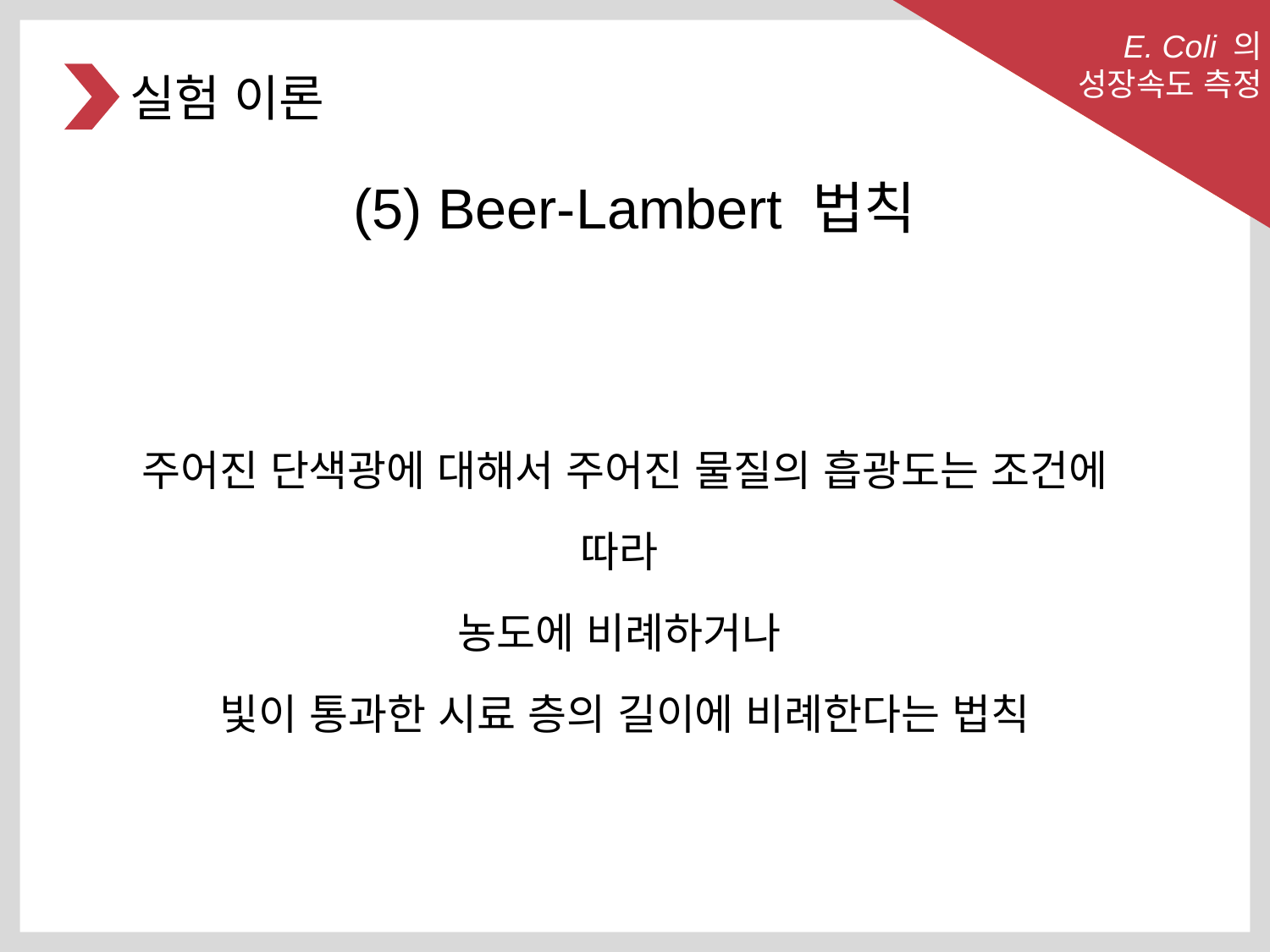

E. Coli 의
성장속도 측정
실험 이론

(5) Beer-Lambert 법칙
주어진 단색광에 대해서 주어진 물질의 흡광도는 조건에 따라
농도에 비례하거나
빛이 통과한 시료 층의 길이에 비례한다는 법칙